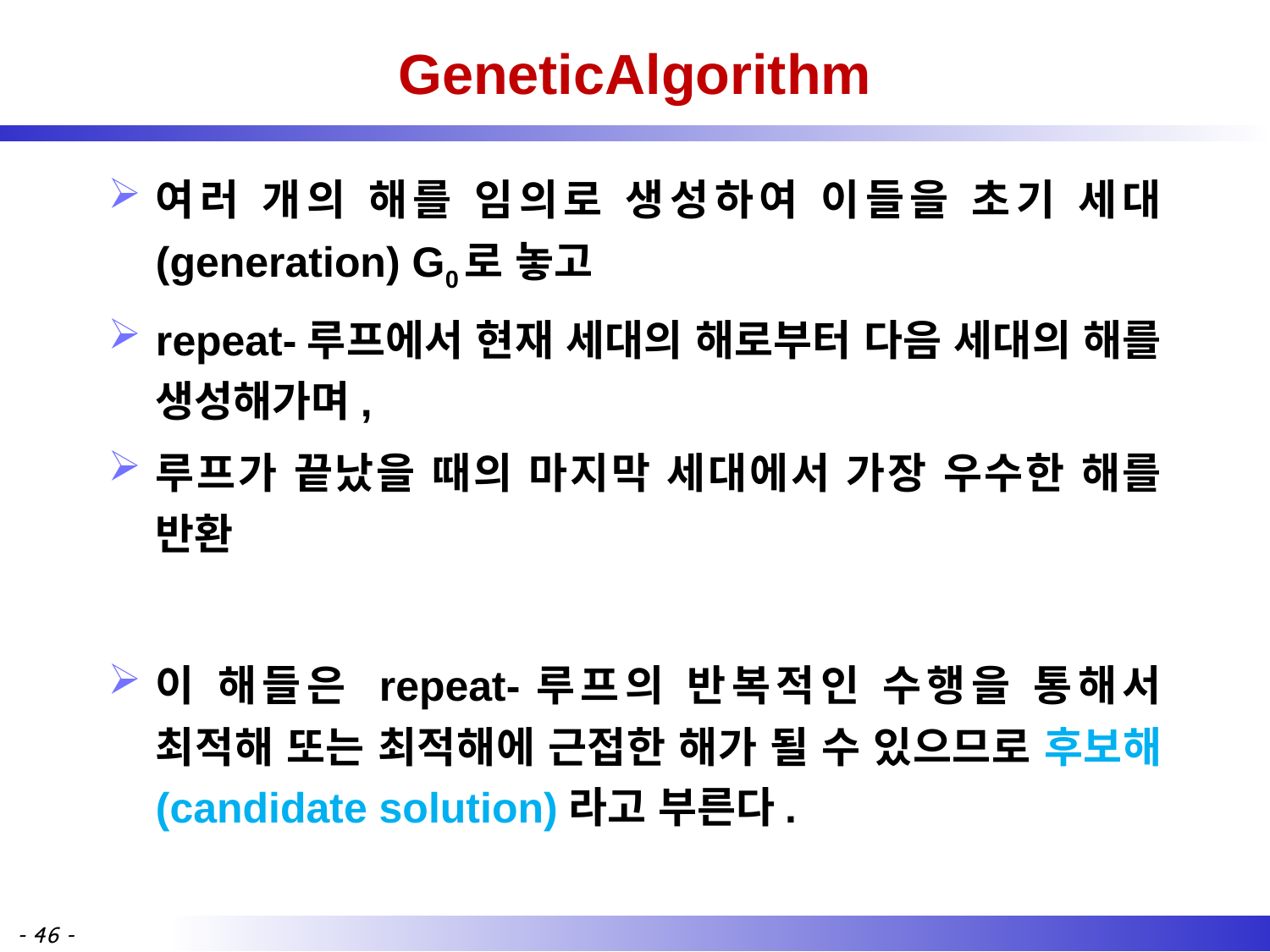

# GeneticAlgorithm
여러 개의 해를 임의로 생성하여 이들을 초기 세대 (generation) G0로 놓고
repeat-루프에서 현재 세대의 해로부터 다음 세대의 해를 생성해가며,
루프가 끝났을 때의 마지막 세대에서 가장 우수한 해를 반환

이 해들은 repeat-루프의 반복적인 수행을 통해서 최적해 또는 최적해에 근접한 해가 될 수 있으므로 후보해 (candidate solution)라고 부른다.
- 46 -